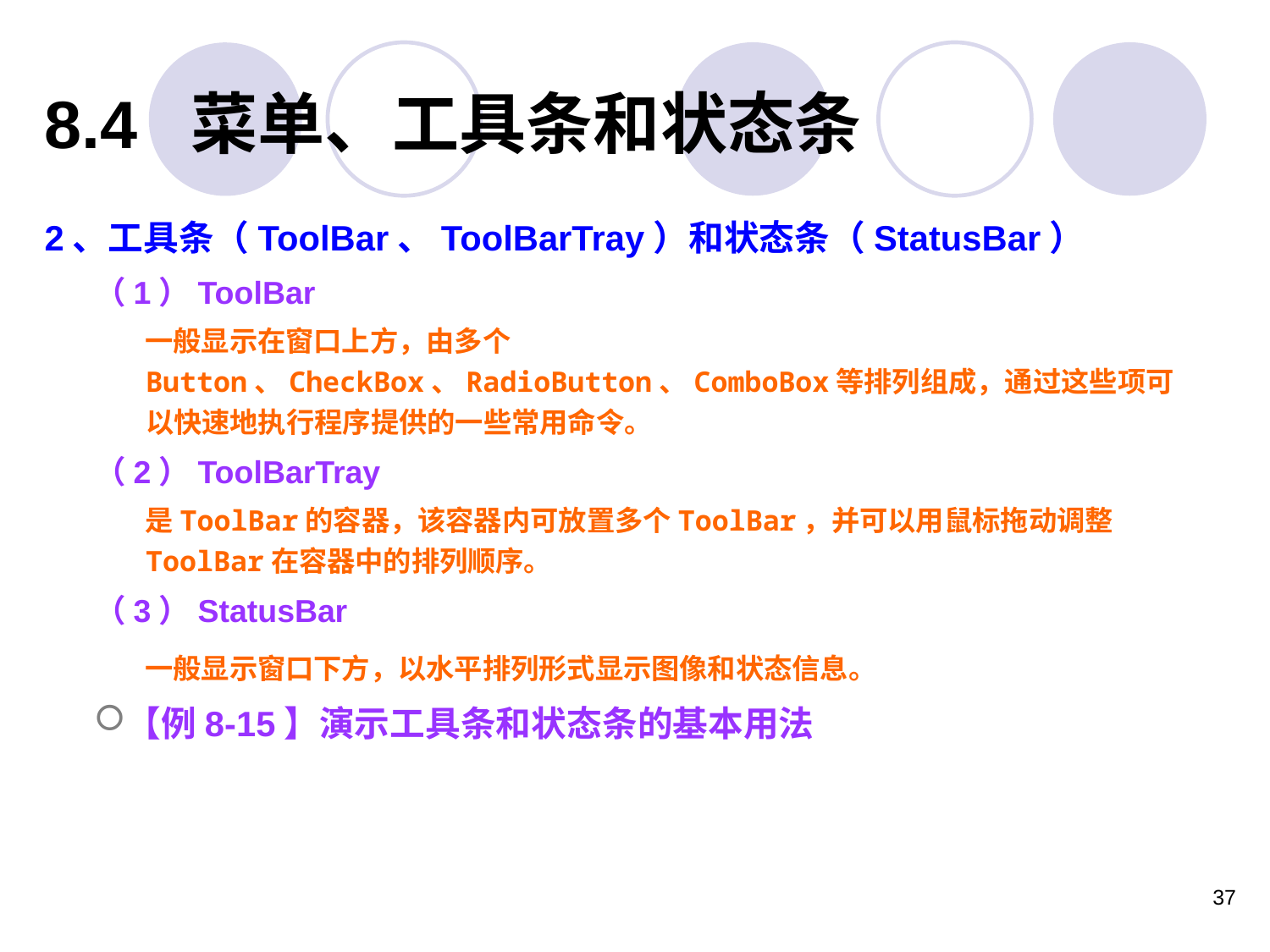

8.4  菜单、工具条和状态条
2、工具条（ToolBar、ToolBarTray）和状态条（StatusBar）
（1）ToolBar
一般显示在窗口上方，由多个Button、CheckBox、RadioButton、ComboBox等排列组成，通过这些项可以快速地执行程序提供的一些常用命令。
（2）ToolBarTray
是ToolBar的容器，该容器内可放置多个ToolBar，并可以用鼠标拖动调整ToolBar在容器中的排列顺序。
（3）StatusBar
一般显示窗口下方，以水平排列形式显示图像和状态信息。
【例8-15】演示工具条和状态条的基本用法
37